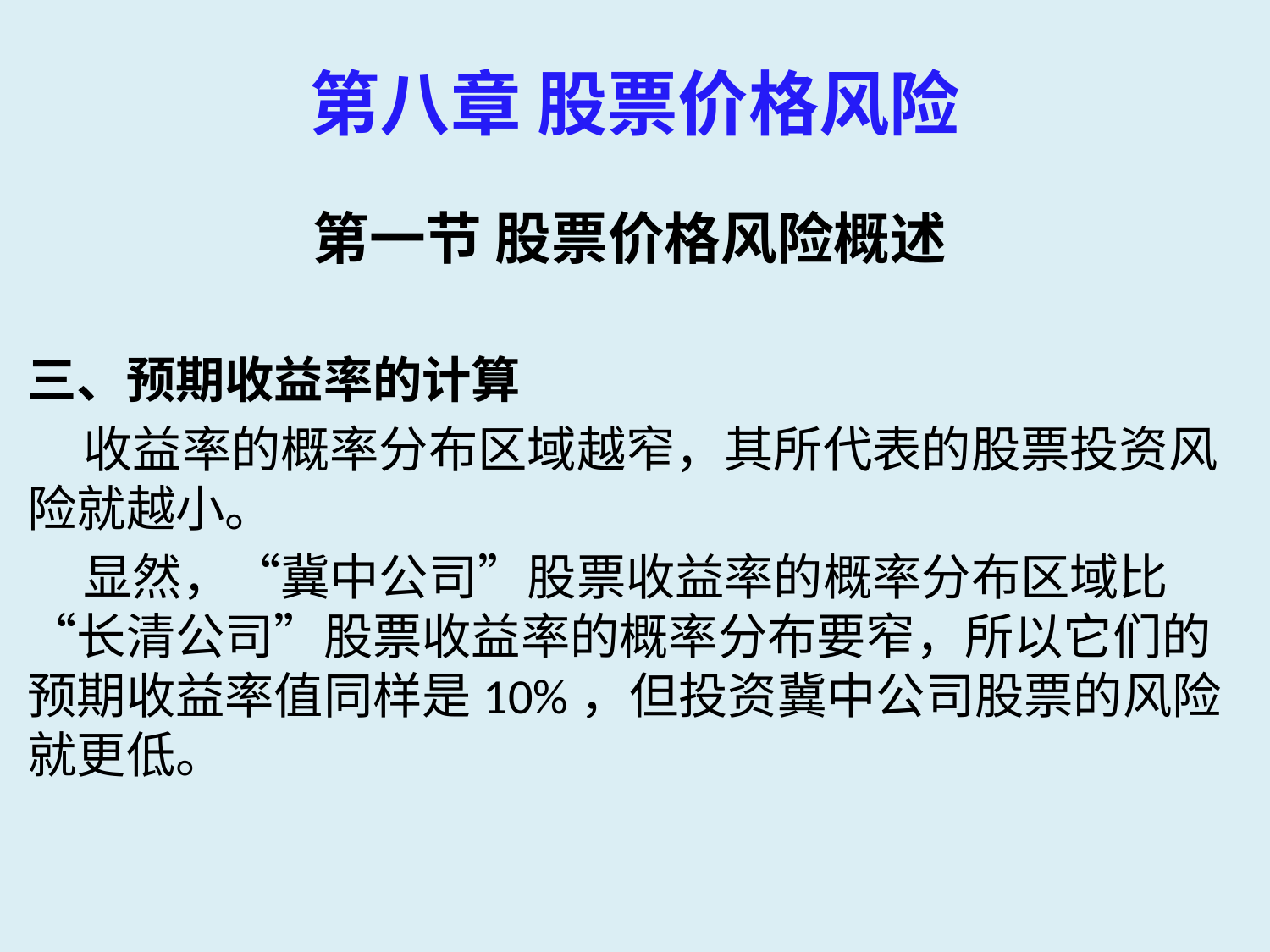

# 第八章 股票价格风险
第一节 股票价格风险概述

三、预期收益率的计算
    收益率的概率分布区域越窄，其所代表的股票投资风险就越小。
    显然，“冀中公司”股票收益率的概率分布区域比“长清公司”股票收益率的概率分布要窄，所以它们的预期收益率值同样是10%，但投资冀中公司股票的风险就更低。